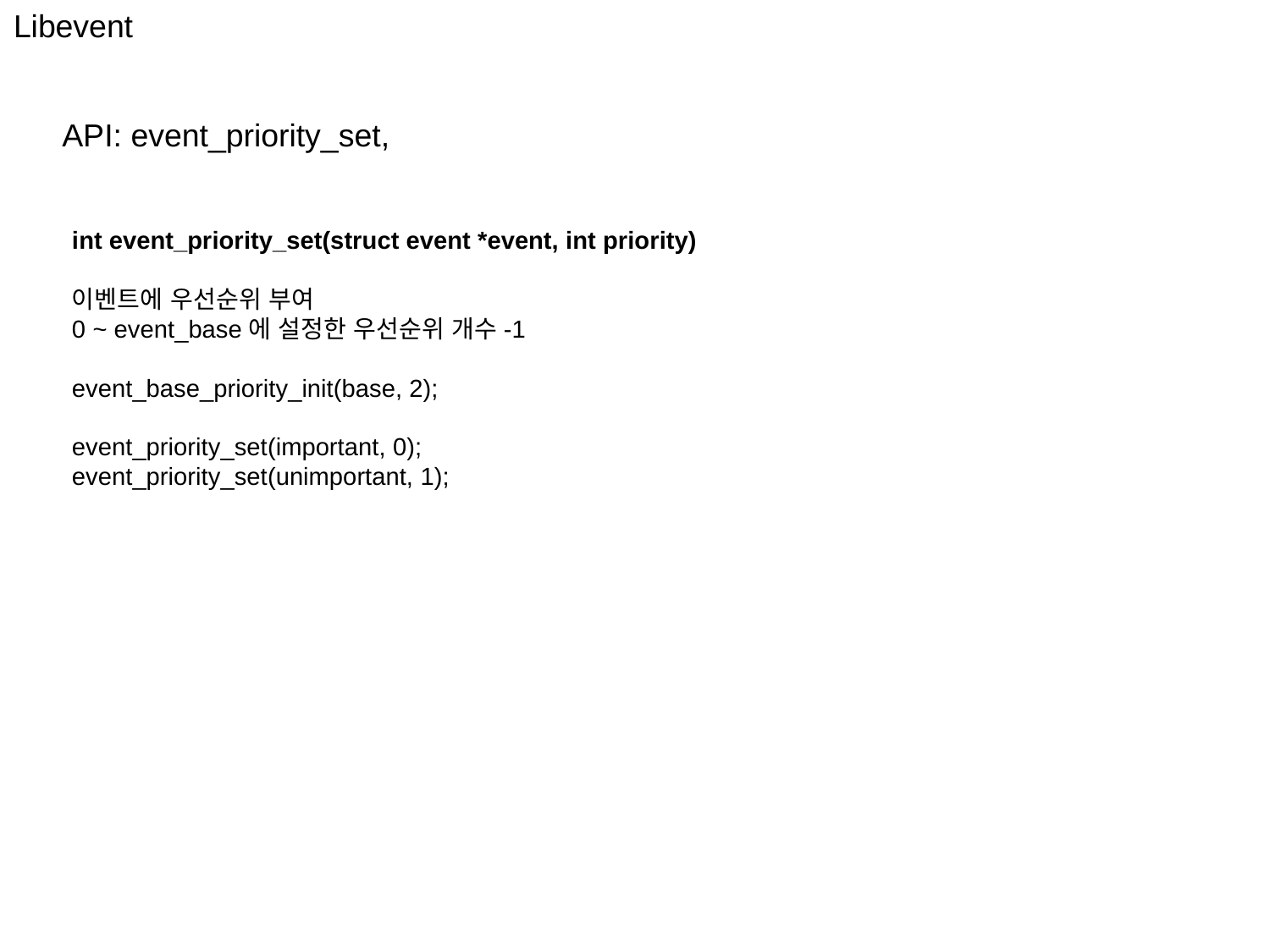

Libevent
API: event_priority_set,
int event_priority_set(struct event *event, int priority)

이벤트에 우선순위 부여
0 ~ event_base에 설정한 우선순위 개수-1

event_base_priority_init(base, 2);

event_priority_set(important, 0);
event_priority_set(unimportant, 1);